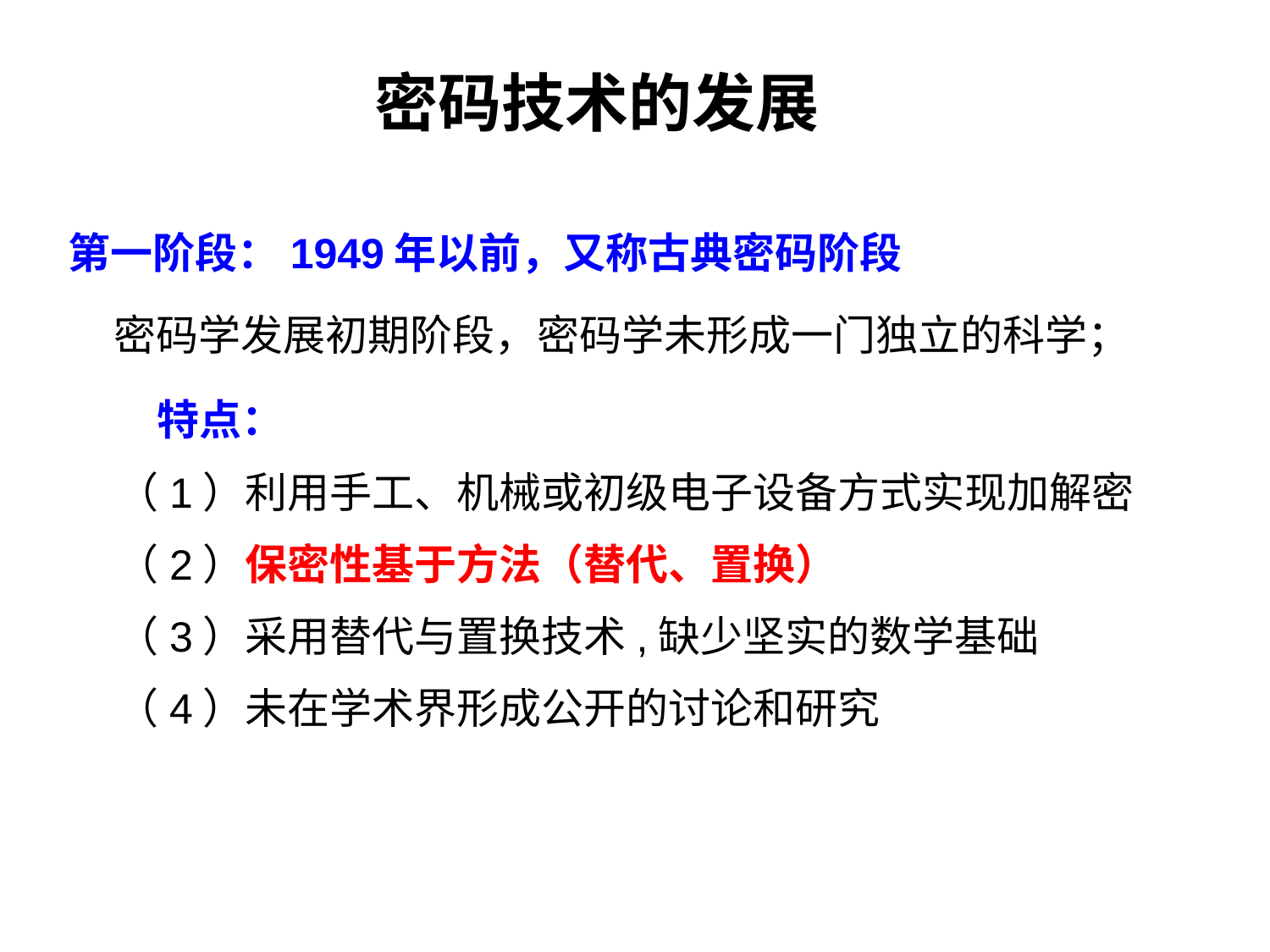

# 密码技术的发展
第一阶段：1949年以前，又称古典密码阶段
   密码学发展初期阶段，密码学未形成一门独立的科学；
       特点：
    （1）利用手工、机械或初级电子设备方式实现加解密
    （2）保密性基于方法（替代、置换）
    （3）采用替代与置换技术,缺少坚实的数学基础
    （4）未在学术界形成公开的讨论和研究